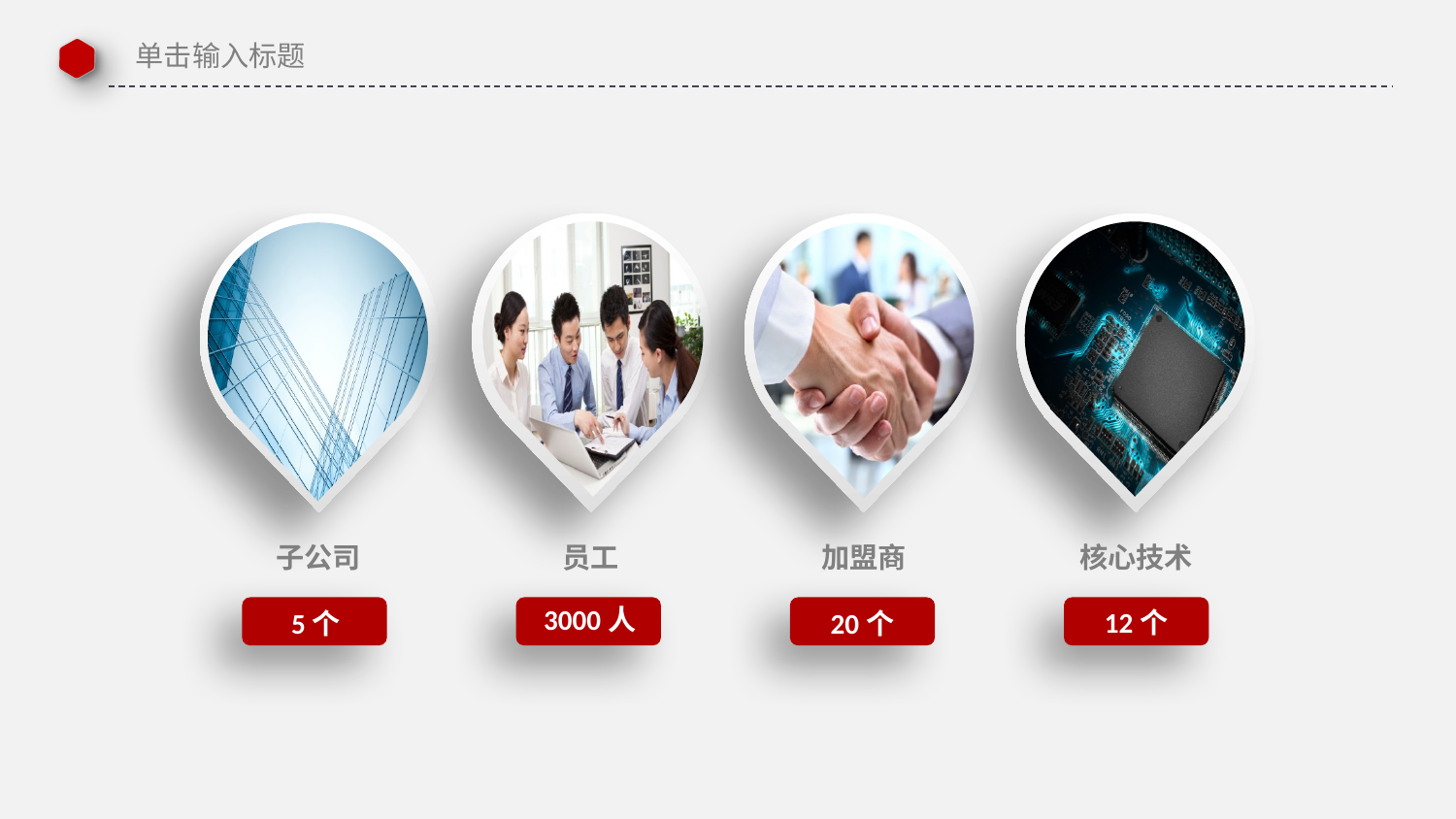

子公司
员工
加盟商
核心技术
3000人

5个

20个

12个